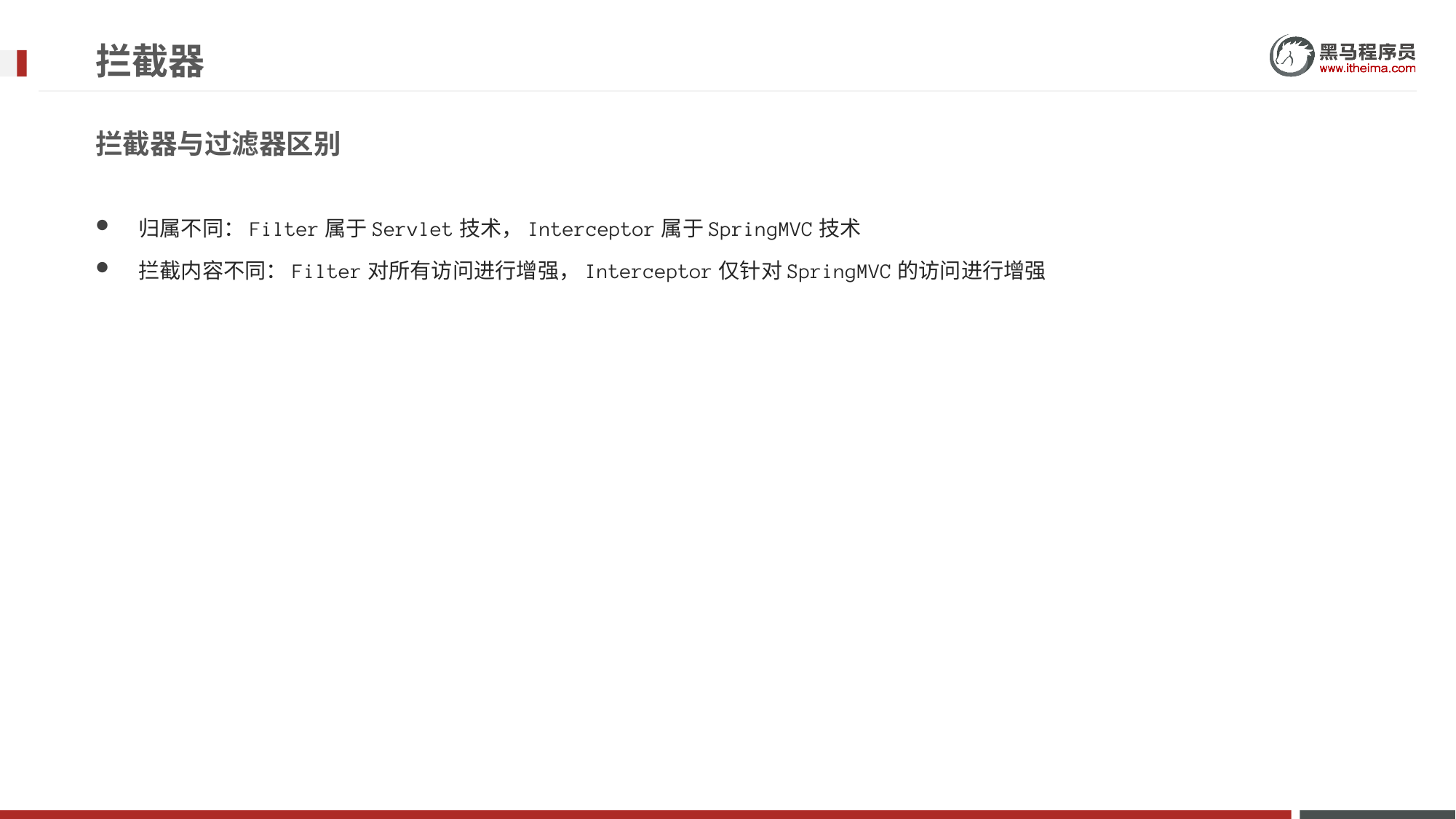

# 拦截器
拦截器与过滤器区别
归属不同：Filter属于Servlet技术，Interceptor属于SpringMVC技术
拦截内容不同：Filter对所有访问进行增强，Interceptor仅针对SpringMVC的访问进行增强